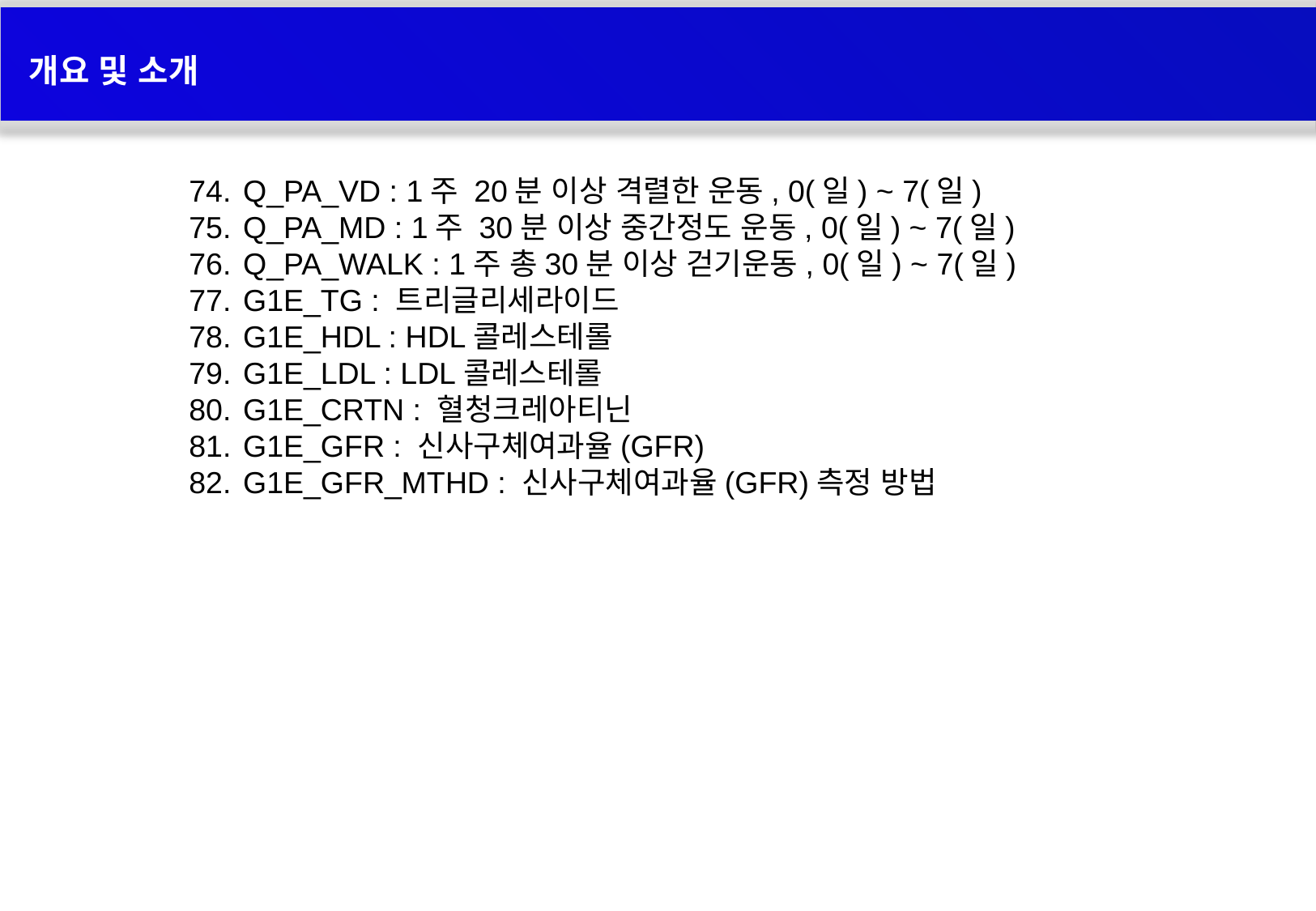

개요 및 소개
 Q_PA_VD : 1주 20분 이상 격렬한 운동, 0(일) ~ 7(일)
 Q_PA_MD : 1주 30분 이상 중간정도 운동, 0(일) ~ 7(일)
 Q_PA_WALK : 1주 총30분 이상 걷기운동, 0(일) ~ 7(일)
 G1E_TG : 트리글리세라이드
 G1E_HDL : HDL콜레스테롤
 G1E_LDL : LDL콜레스테롤
 G1E_CRTN : 혈청크레아티닌
 G1E_GFR : 신사구체여과율(GFR)
 G1E_GFR_MTHD : 신사구체여과율(GFR)측정 방법